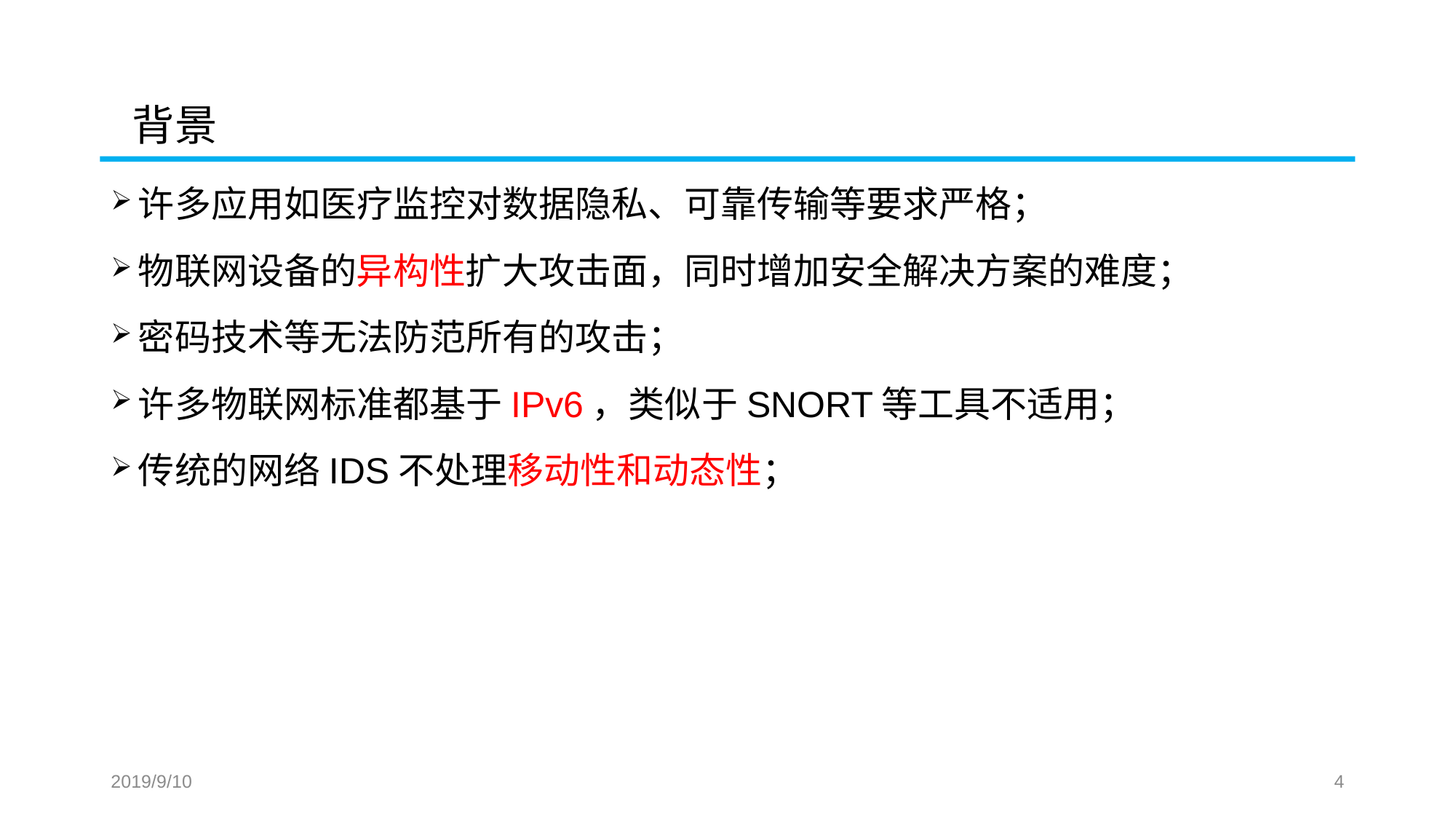

# 背景
许多应用如医疗监控对数据隐私、可靠传输等要求严格；
物联网设备的异构性扩大攻击面，同时增加安全解决方案的难度；
密码技术等无法防范所有的攻击；
许多物联网标准都基于IPv6，类似于SNORT等工具不适用；
传统的网络IDS不处理移动性和动态性；
2019/9/10
4